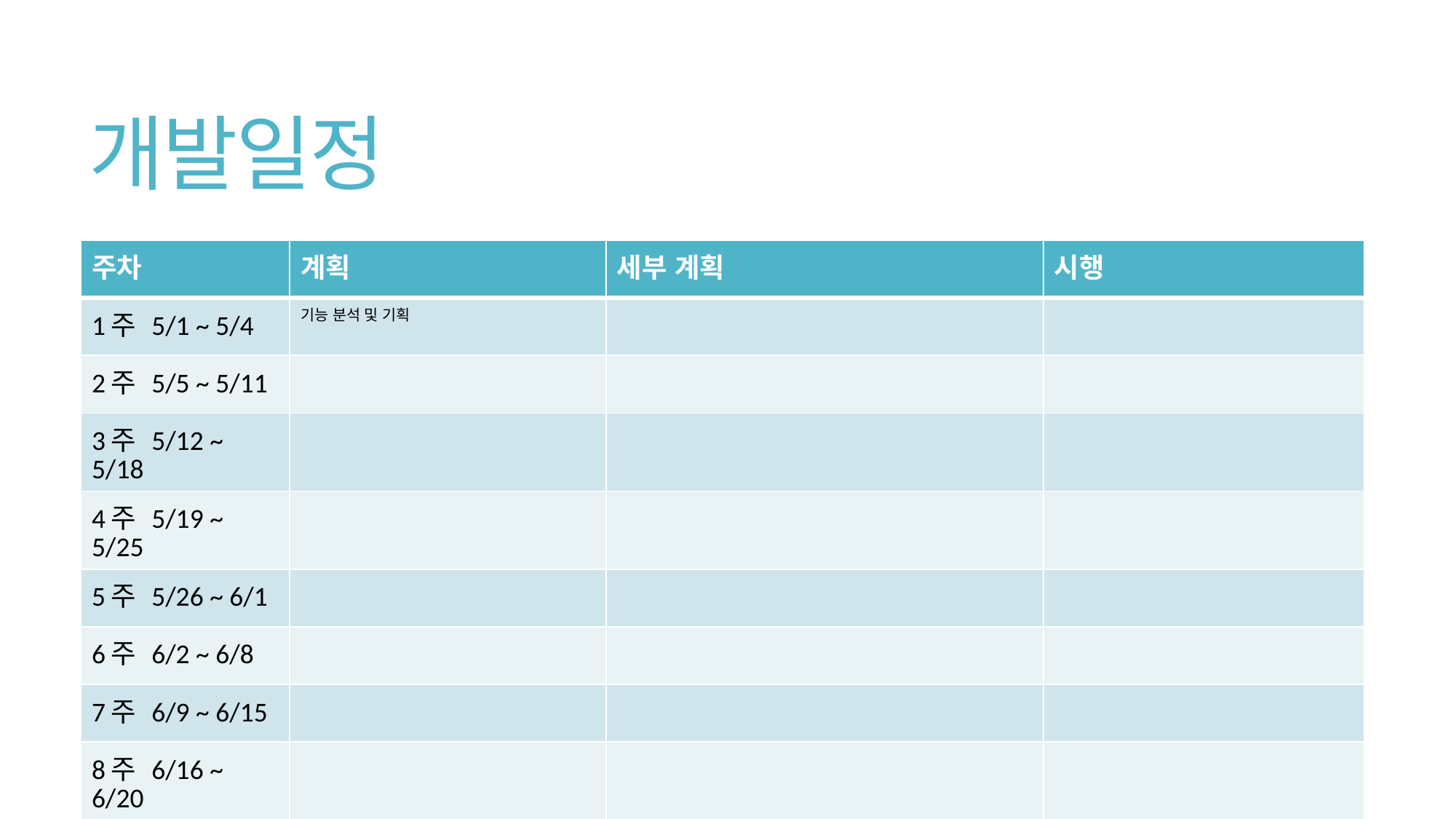

# 개발일정
| 주차 | 계획 | 세부 계획 | 시행 |
| --- | --- | --- | --- |
| 1주 5/1 ~ 5/4 | 기능 분석 및 기획 |  |  |
| 2주 5/5 ~ 5/11 |  |  |  |
| 3주 5/12 ~ 5/18 |  |  |  |
| 4주 5/19 ~ 5/25 |  |  |  |
| 5주 5/26 ~ 6/1 |  |  |  |
| 6주 6/2 ~ 6/8 |  |  |  |
| 7주 6/9 ~ 6/15 |  |  |  |
| 8주 6/16 ~ 6/20 |  |  |  |